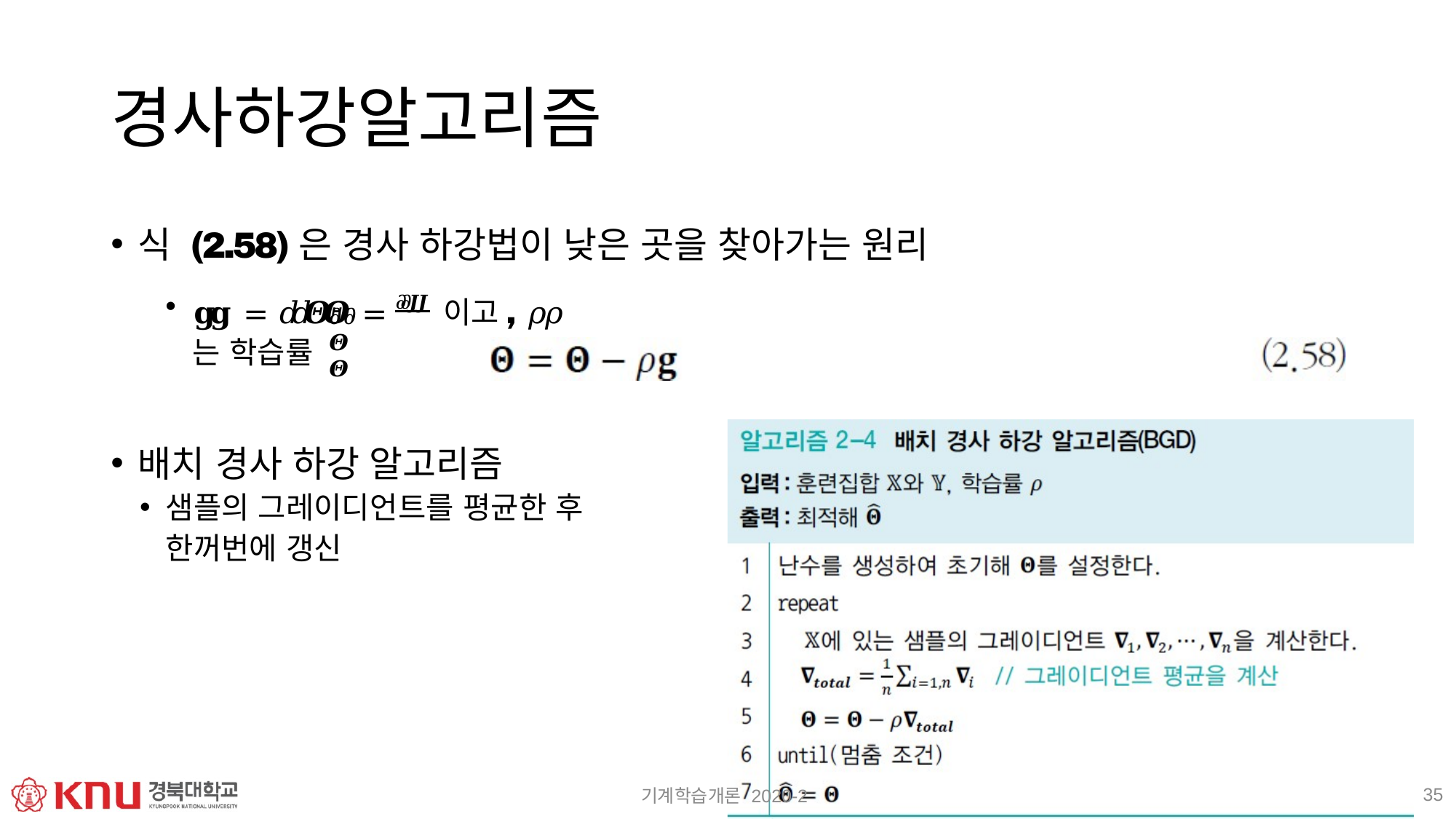

# 경사하강알고리즘
식 (2.58)은 경사 하강법이 낮은 곳을 찾아가는 원리
𝐠𝐠 = 𝑑𝑑𝜣𝜣 = 𝜕𝜕𝑱𝑱 이고, 𝜌𝜌는 학습률
𝜕𝜕𝜣𝜣

배치 경사 하강 알고리즘
샘플의 그레이디언트를 평균한 후  한꺼번에 갱신
35
기계학습개론 2020-2